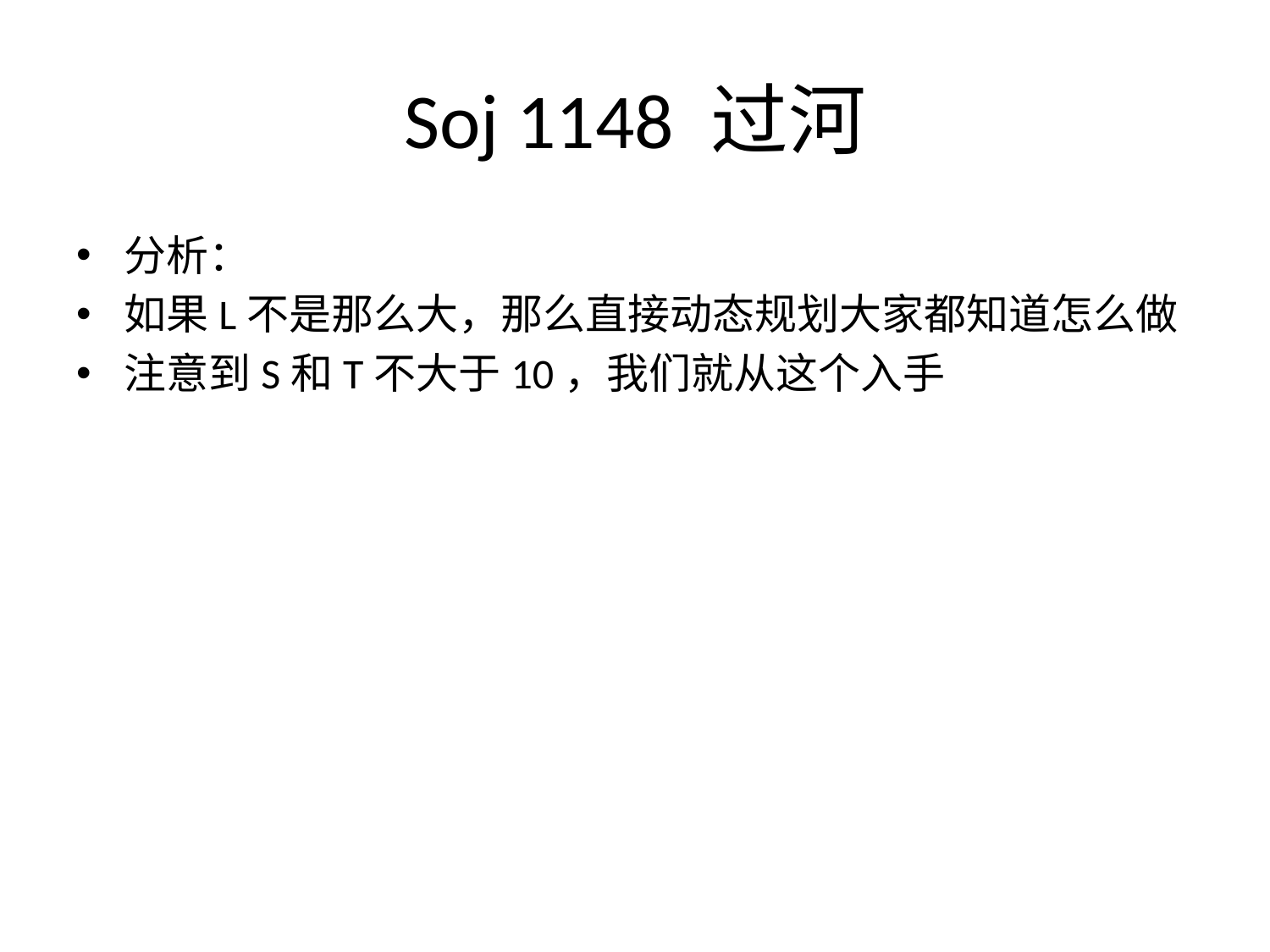

# Soj 1148 过河
分析：
如果L不是那么大，那么直接动态规划大家都知道怎么做
注意到S和T不大于10，我们就从这个入手